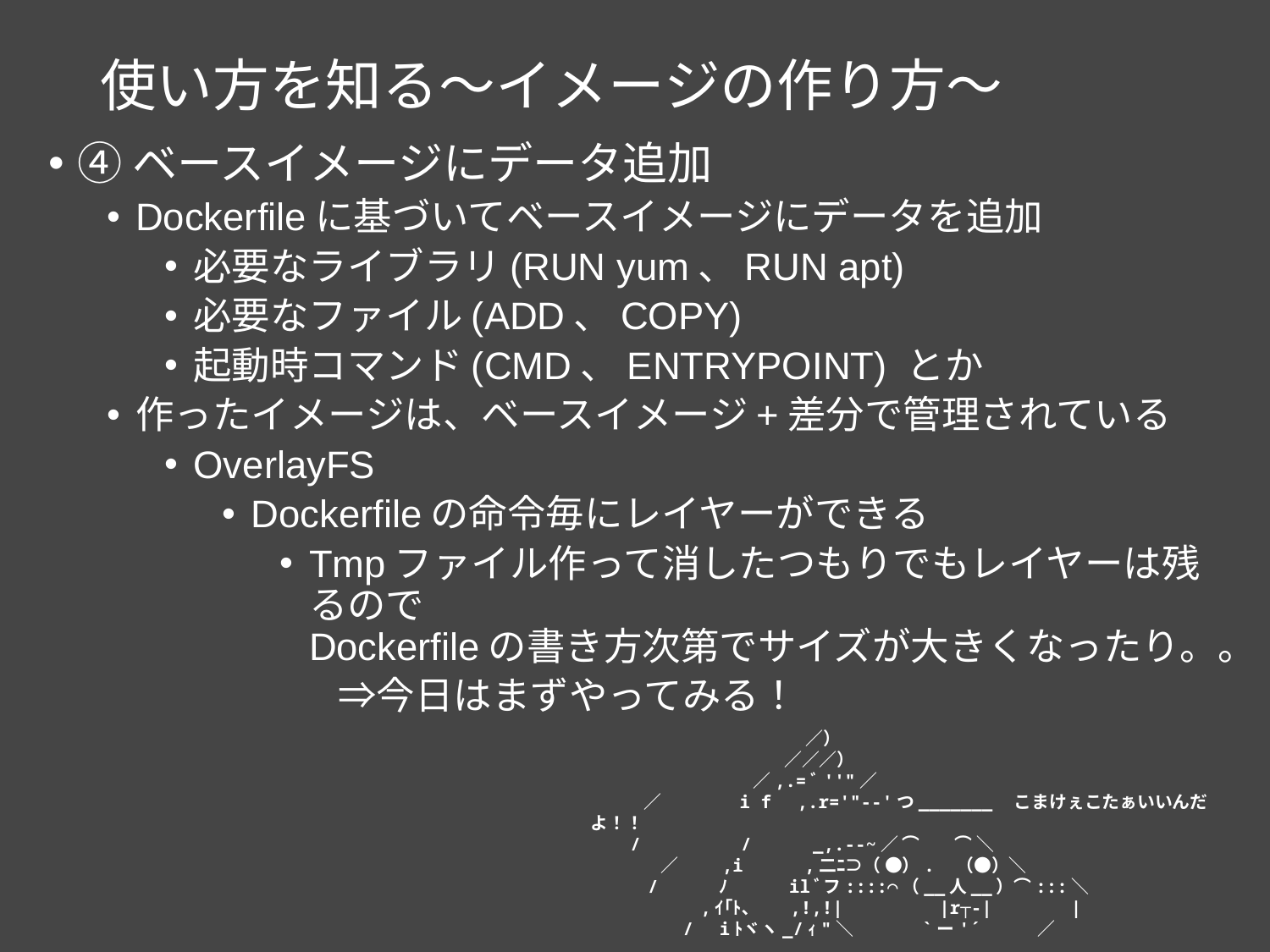

# 使い方を知る～イメージの作り方～
④ベースイメージにデータ追加
Dockerfileに基づいてベースイメージにデータを追加
必要なライブラリ(RUN yum、RUN apt)
必要なファイル(ADD、COPY)
起動時コマンド(CMD、ENTRYPOINT) とか
作ったイメージは、ベースイメージ+差分で管理されている
OverlayFS
Dockerfileの命令毎にレイヤーができる
Tmpファイル作って消したつもりでもレイヤーは残るので
Dockerfileの書き方次第でサイズが大きくなったり。。
　　　⇒今日はまずやってみる！
　　　　　　　　　　　　 ／）
　　　　　　　　　　　／／／）
　　　　　　　　　 ／,.=ﾞ''"／
　　　／　　　　 i f　,.r='"-‐'つ_______　こまけぇこたぁいいんだよ！！
　　/　　　　　 /　　　_,.-‐~／ ⌒　　⌒ ＼
　　　　／　 　,i　　　,二ﾆ⊃（ ●）.　（●）＼
　　　/　 　　ﾉ　　　 ilﾞフ::::⌒（__人__）⌒:::＼
　　　　　　,ｲ｢ﾄ､　　,!,!|　　　　　|r┬-|　　　　|
　　　　　/　iﾄヾヽ_/ｨ"＼ 　　 　 `ー'´ 　 　 ／